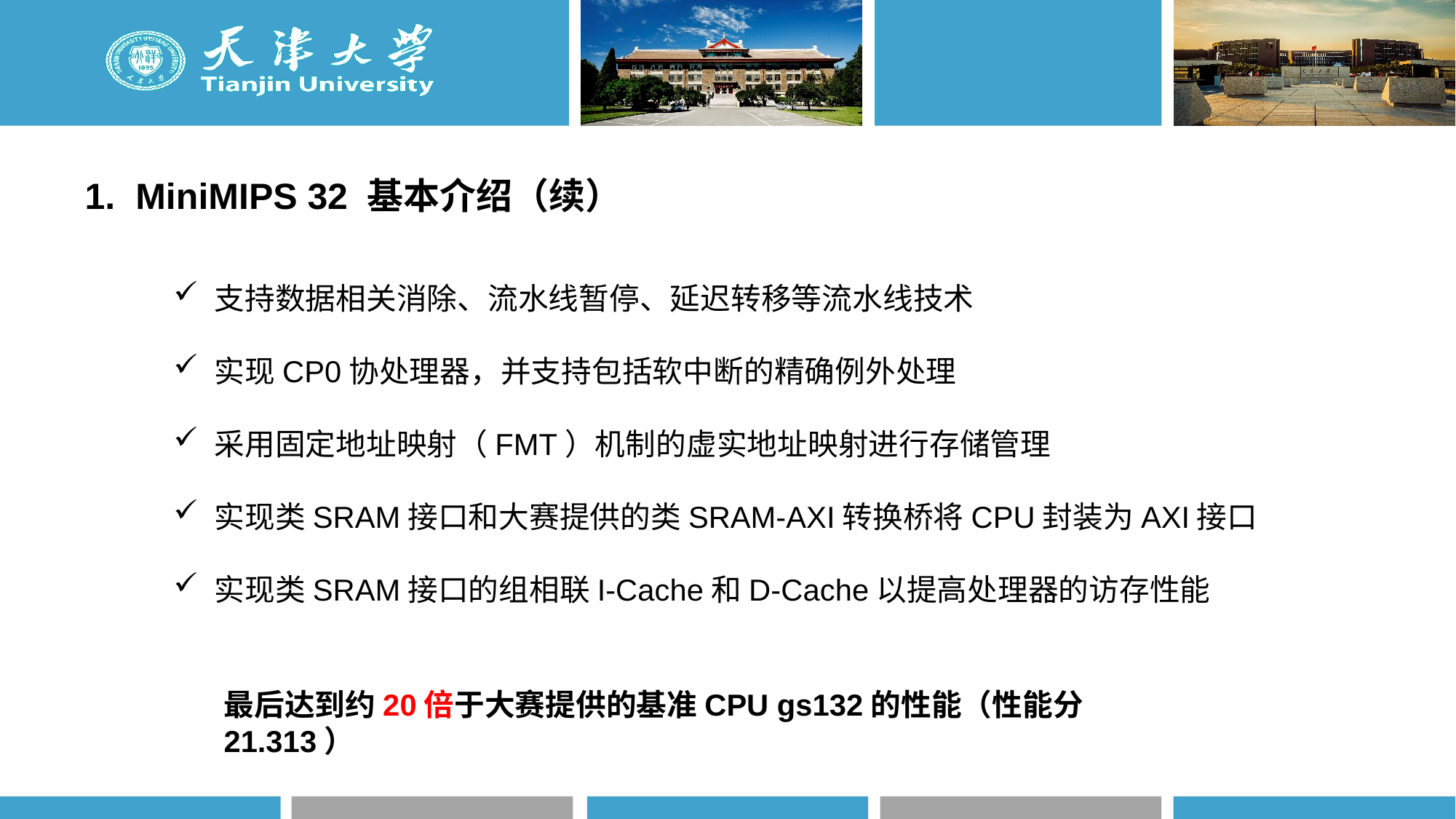

1.  MiniMIPS 32 基本介绍（续）
支持数据相关消除、流水线暂停、延迟转移等流水线技术

实现CP0协处理器，并支持包括软中断的精确例外处理

采用固定地址映射（FMT）机制的虚实地址映射进行存储管理

实现类SRAM接口和大赛提供的类SRAM-AXI转换桥将CPU封装为AXI接口

实现类SRAM接口的组相联I-Cache和D-Cache以提高处理器的访存性能

最后达到约20倍于大赛提供的基准CPU gs132的性能（性能分21.313）